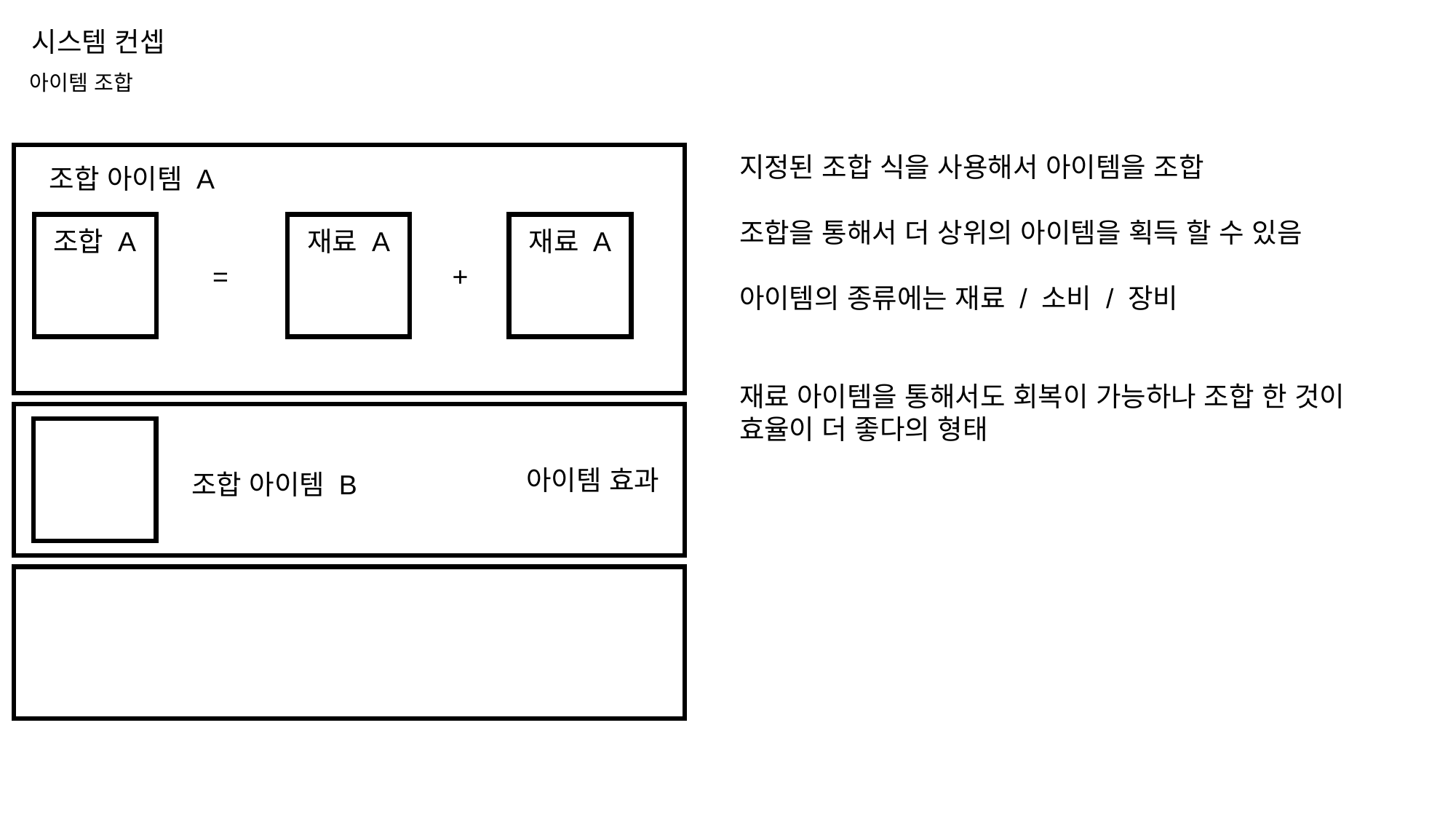

시스템 컨셉
아이템 조합

지정된 조합 식을 사용해서 아이템을 조합

조합을 통해서 더 상위의 아이템을 획득 할 수 있음

아이템의 종류에는 재료 / 소비 / 장비

재료 아이템을 통해서도 회복이 가능하나 조합 한 것이
효율이 더 좋다의 형태
조합 아이템 A

조합 A
재료 A
재료 A
=
+

아이템 효과
조합 아이템 B